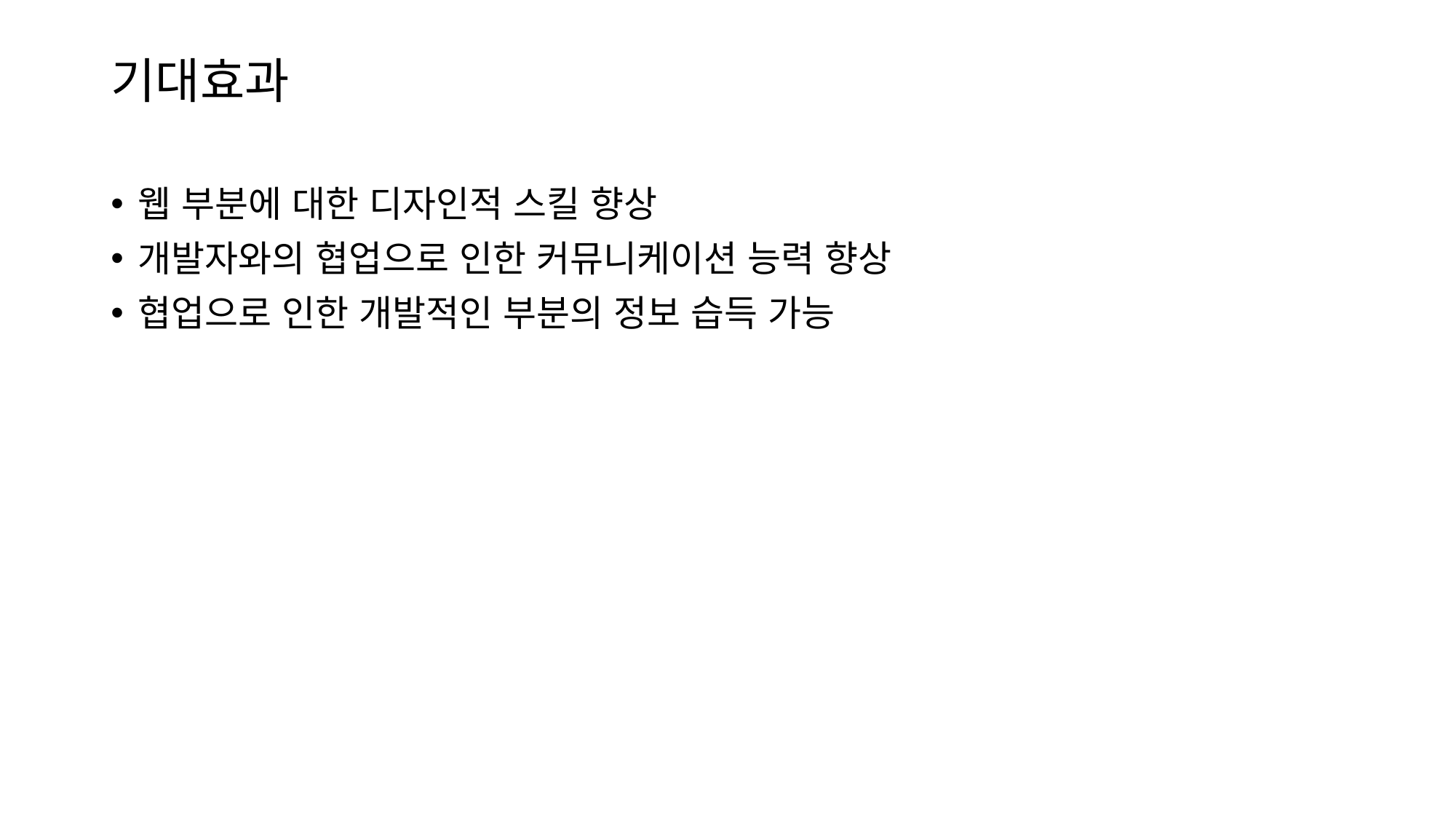

기대효과

웹 부분에 대한 디자인적 스킬 향상
개발자와의 협업으로 인한 커뮤니케이션 능력 향상
협업으로 인한 개발적인 부분의 정보 습득 가능